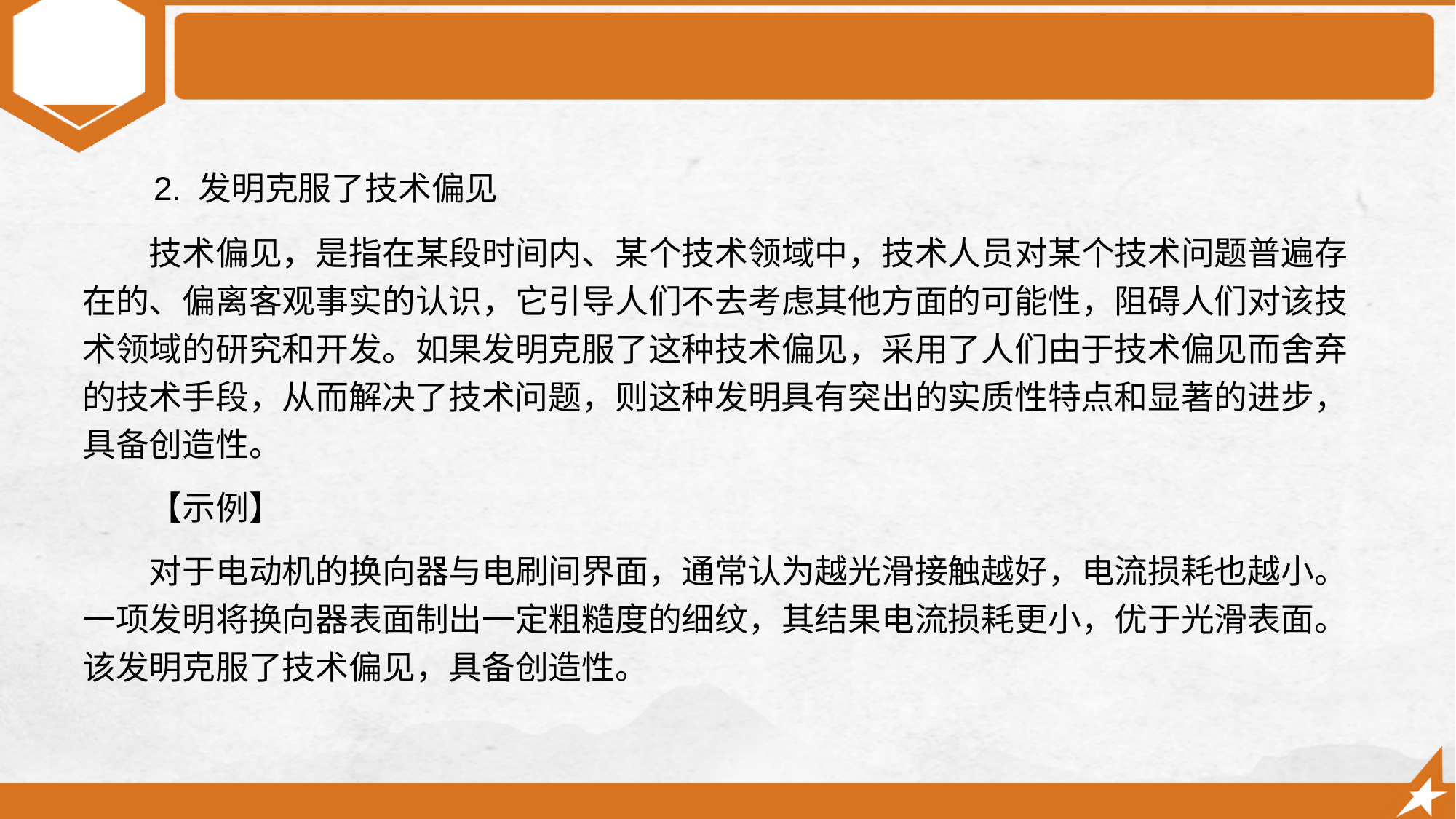

2. 发明克服了技术偏见
　　技术偏见，是指在某段时间内、某个技术领域中，技术人员对某个技术问题普遍存在的、偏离客观事实的认识，它引导人们不去考虑其他方面的可能性，阻碍人们对该技术领域的研究和开发。如果发明克服了这种技术偏见，采用了人们由于技术偏见而舍弃的技术手段，从而解决了技术问题，则这种发明具有突出的实质性特点和显著的进步，具备创造性。
　　【示例】
　　对于电动机的换向器与电刷间界面，通常认为越光滑接触越好，电流损耗也越小。一项发明将换向器表面制出一定粗糙度的细纹，其结果电流损耗更小，优于光滑表面。该发明克服了技术偏见，具备创造性。